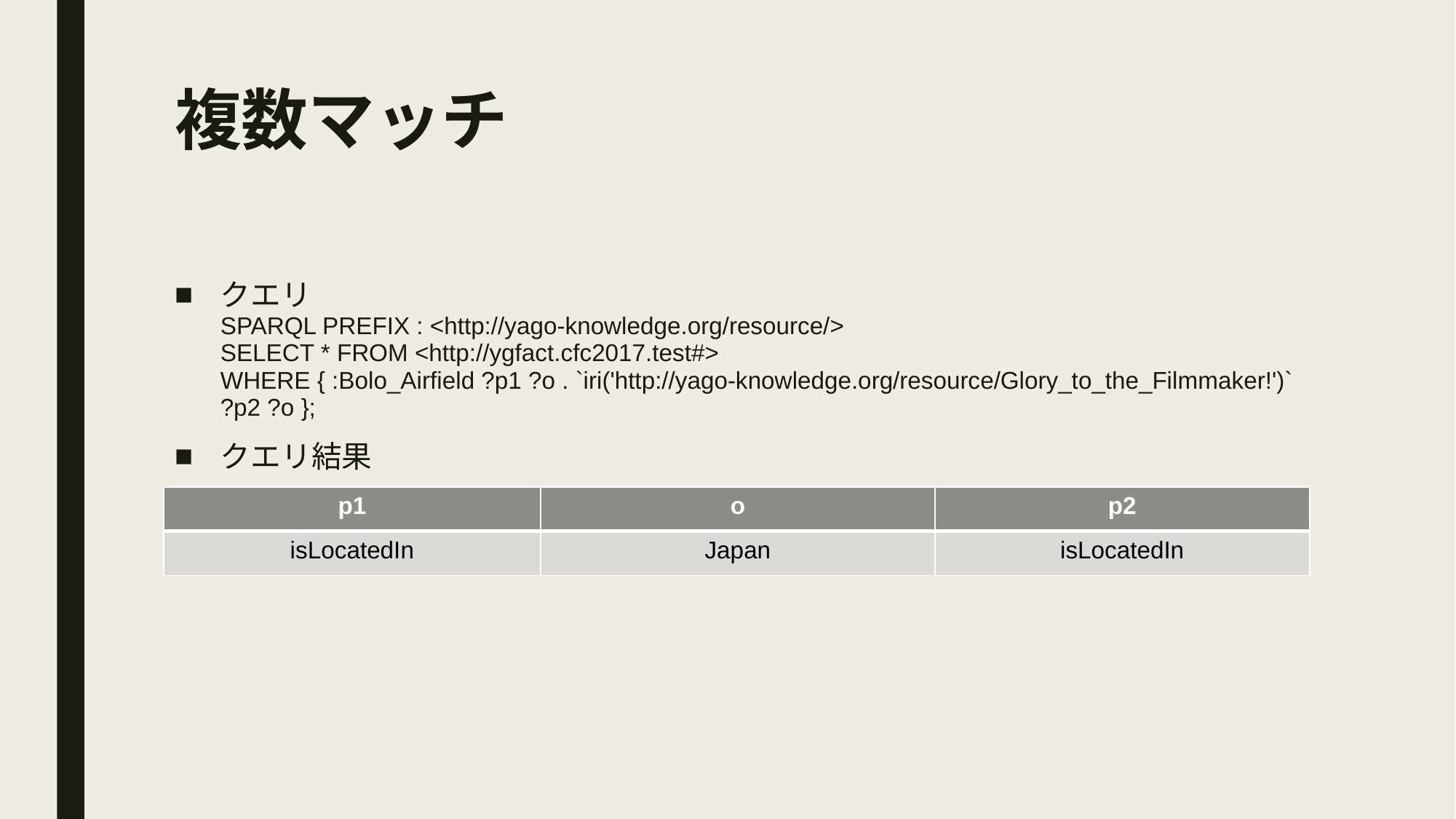

# 複数マッチ
クエリ
SPARQL PREFIX : <http://yago-knowledge.org/resource/>
SELECT * FROM <http://ygfact.cfc2017.test#>
WHERE { :Bolo_Airfield ?p1 ?o . `iri('http://yago-knowledge.org/resource/Glory_to_the_Filmmaker!')` ?p2 ?o };
クエリ結果

| p1 | o | p2 |
| --- | --- | --- |
| isLocatedIn | Japan | isLocatedIn |